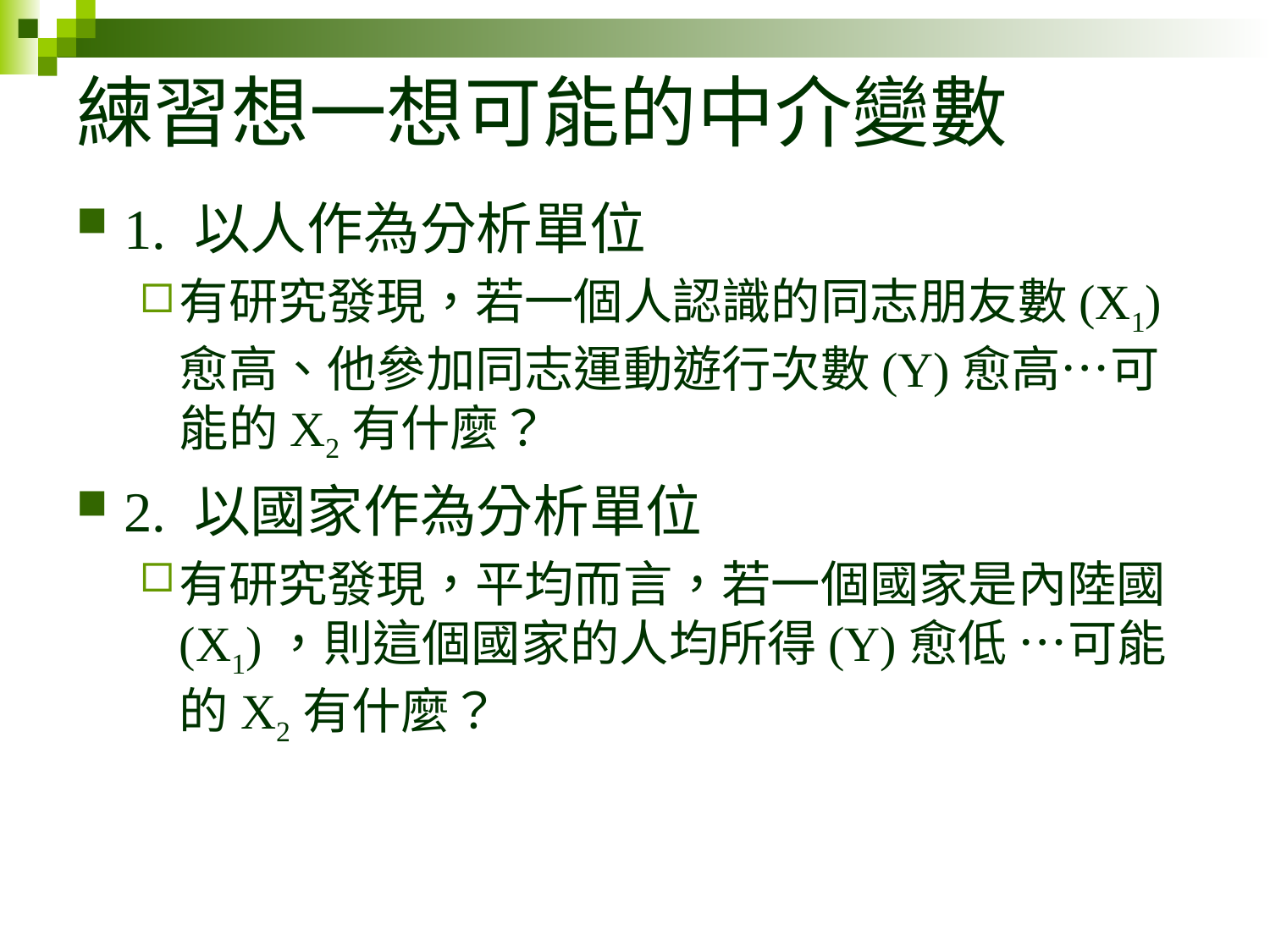

# 練習想一想可能的中介變數
1. 以人作為分析單位
有研究發現，若一個人認識的同志朋友數(X1)愈高、他參加同志運動遊行次數(Y)愈高…可能的X2有什麼？
2. 以國家作為分析單位
有研究發現，平均而言，若一個國家是內陸國(X1)，則這個國家的人均所得(Y)愈低 …可能的X2有什麼？